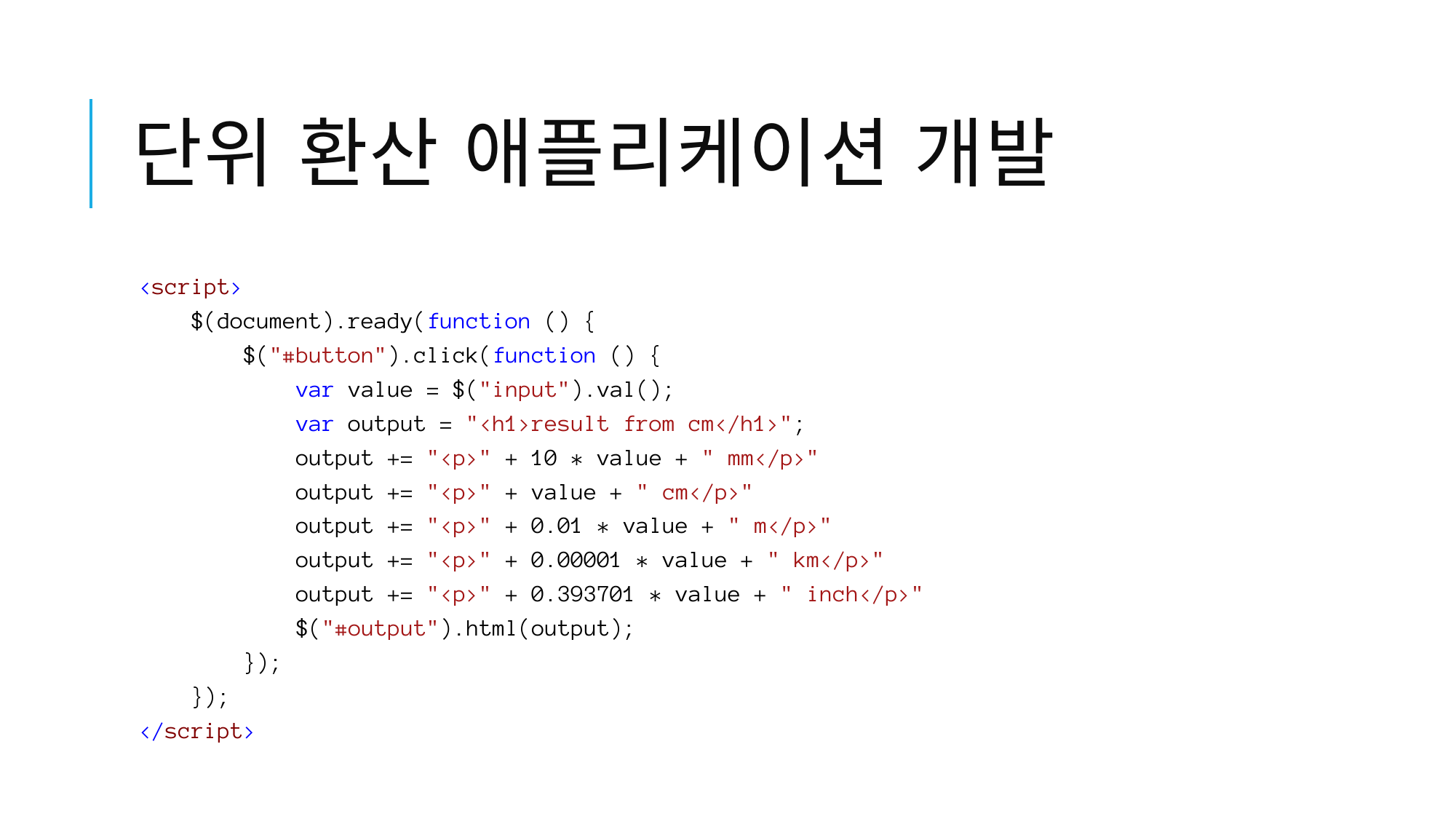

# 단위 환산 애플리케이션 개발
<script>
    $(document).ready(function () {
        $("#button").click(function () {
            var value = $("input").val();
            var output = "<h1>result from cm</h1>";
            output += "<p>" + 10 * value + " mm</p>"
            output += "<p>" + value + " cm</p>"
            output += "<p>" + 0.01 * value + " m</p>"
            output += "<p>" + 0.00001 * value + " km</p>"
            output += "<p>" + 0.393701 * value + " inch</p>"
            $("#output").html(output);
        });
    });
</script>